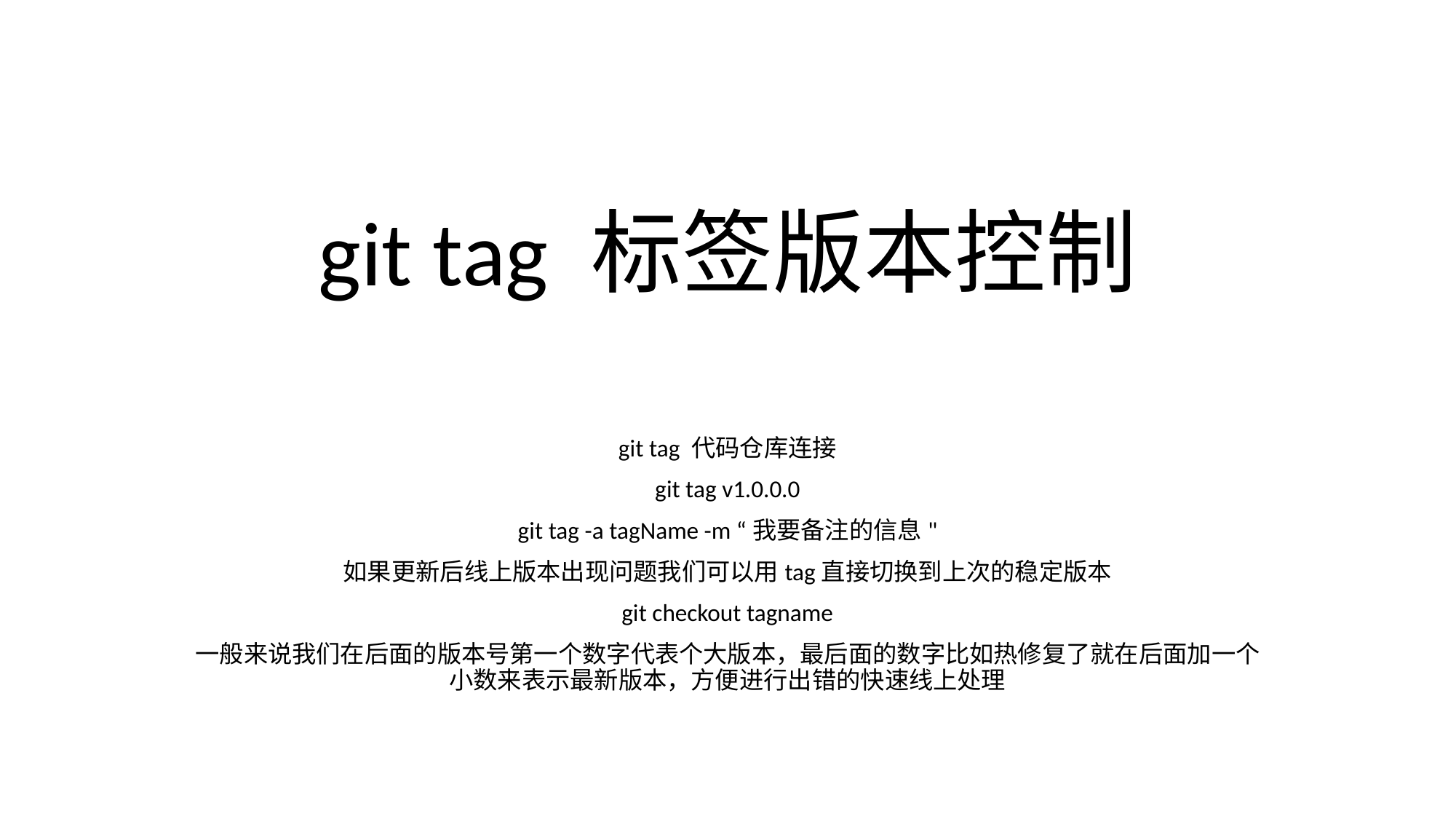

# git tag 标签版本控制
git tag 代码仓库连接
git tag v1.0.0.0
git tag -a tagName -m “我要备注的信息"
如果更新后线上版本出现问题我们可以用tag直接切换到上次的稳定版本
git checkout tagname
一般来说我们在后面的版本号第一个数字代表个大版本，最后面的数字比如热修复了就在后面加一个小数来表示最新版本，方便进行出错的快速线上处理